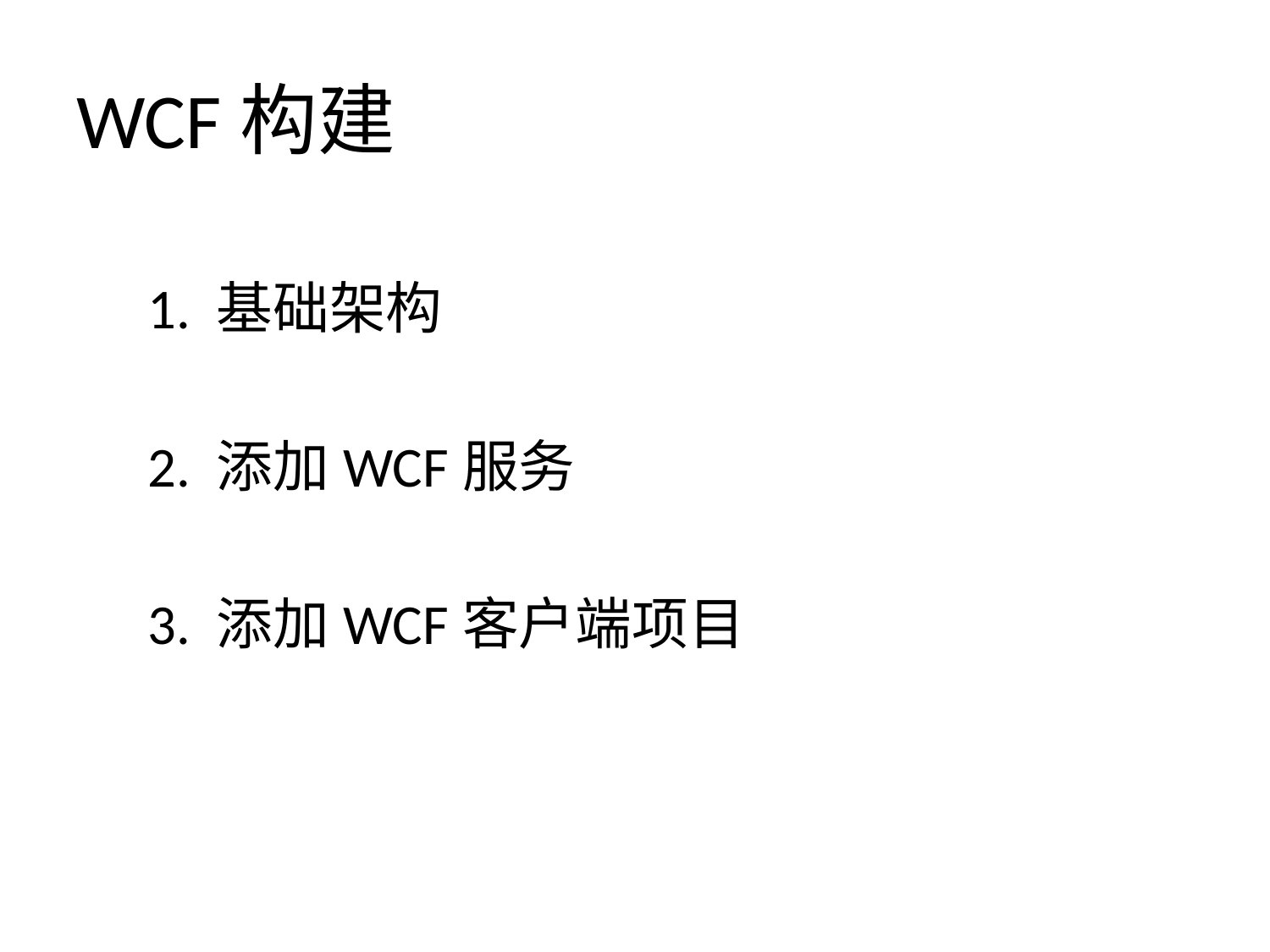

# WCF构建
1. 基础架构

2. 添加WCF服务

3. 添加WCF客户端项目